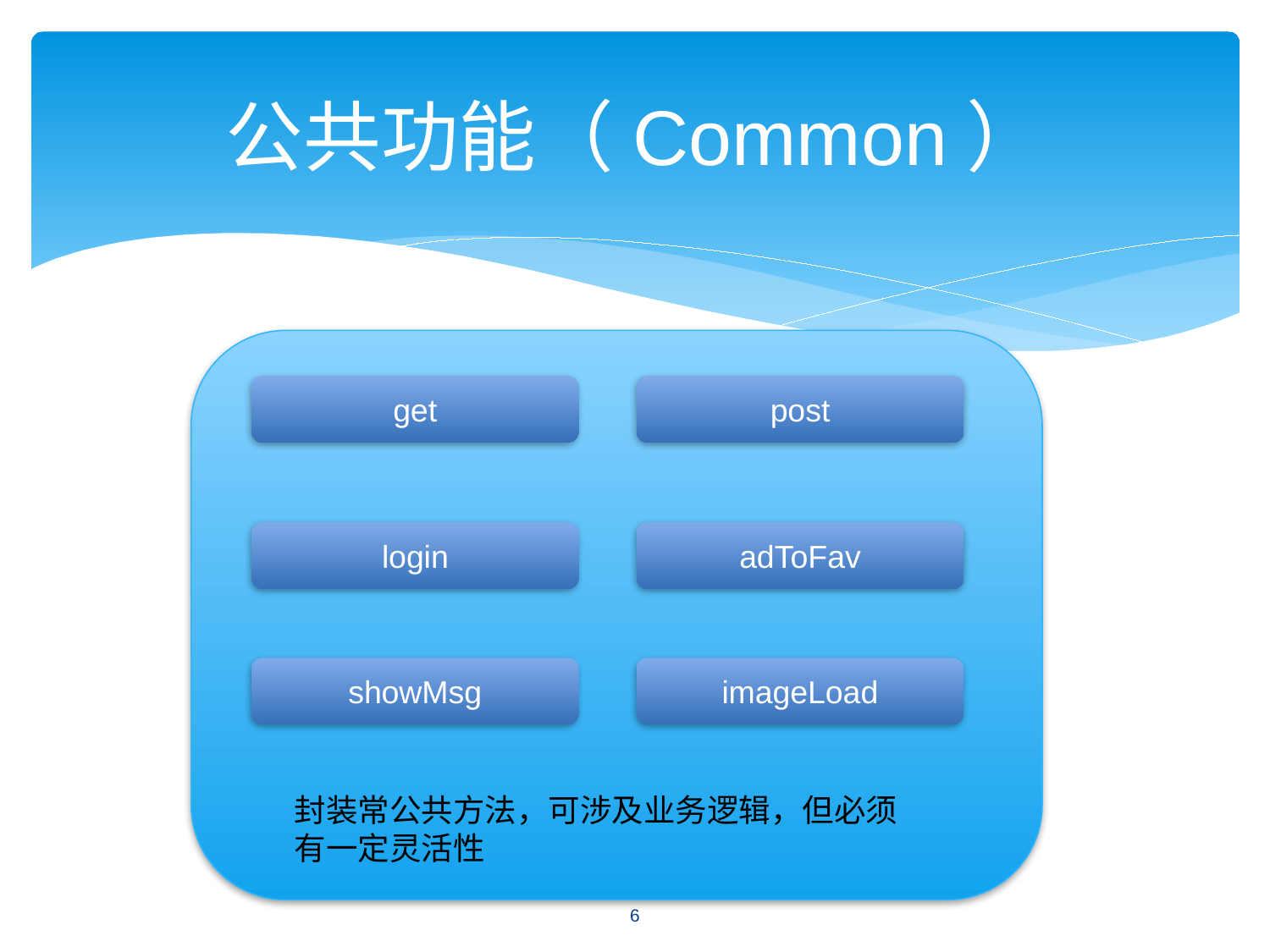

# 公共功能（Common）

get
post
login
adToFav
showMsg
imageLoad
封装常公共方法，可涉及业务逻辑，但必须有一定灵活性
6